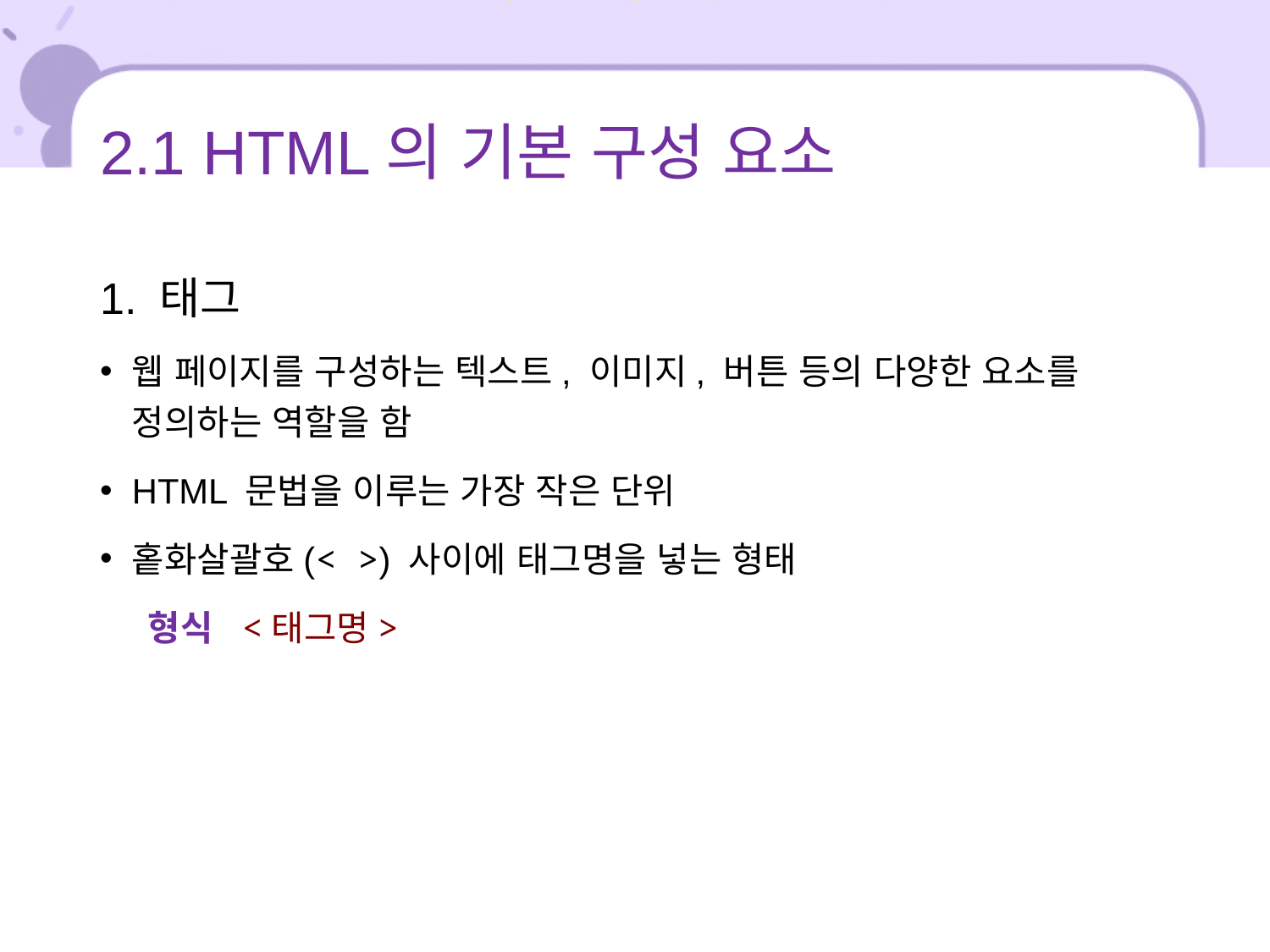

# 2.1 HTML의 기본 구성 요소
1. 태그
웹 페이지를 구성하는 텍스트, 이미지, 버튼 등의 다양한 요소를 정의하는 역할을 함
HTML 문법을 이루는 가장 작은 단위
홑화살괄호(< >) 사이에 태그명을 넣는 형태
    형식  <태그명>